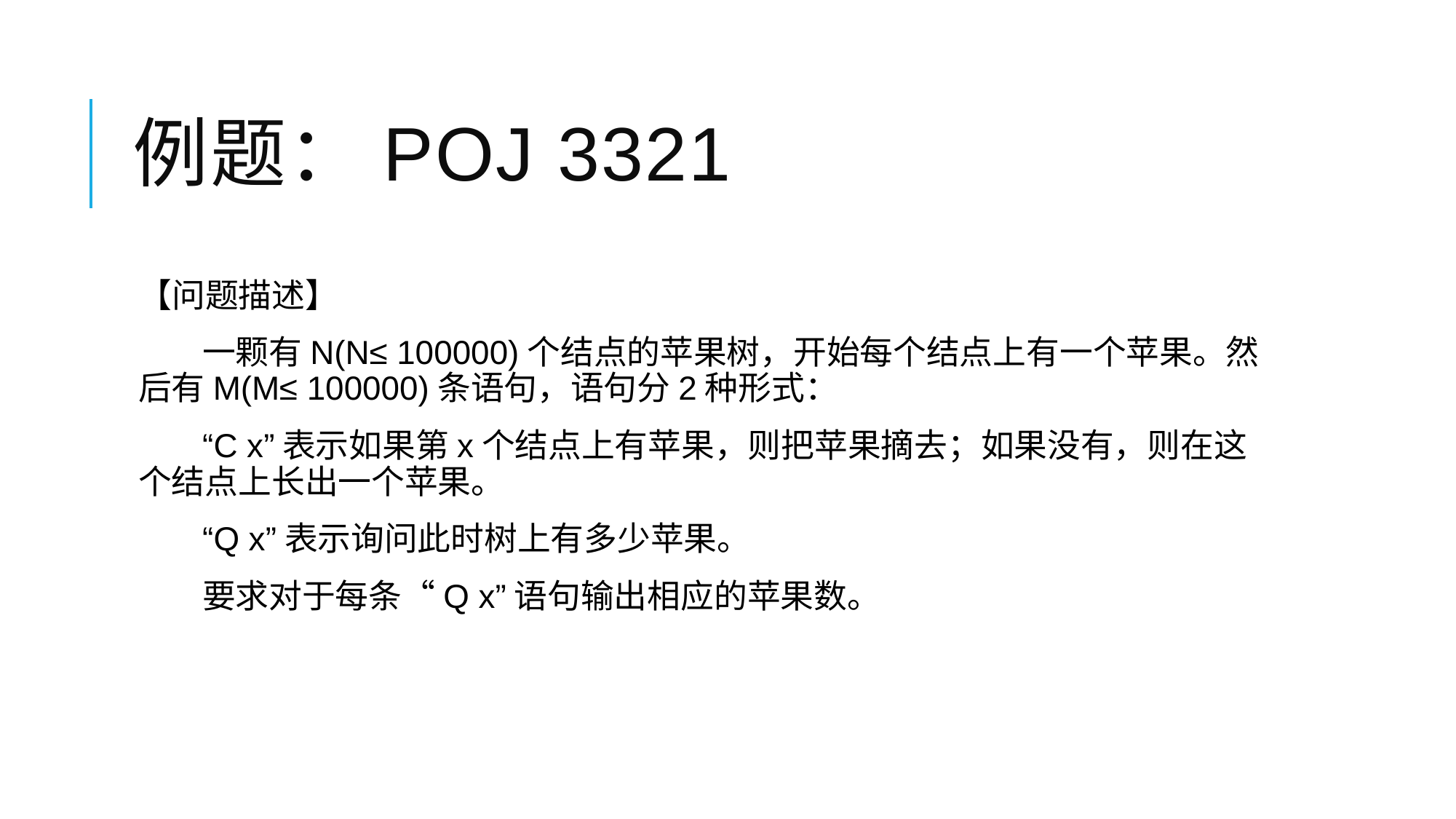

# 例题：poj 3321
【问题描述】
一颗有N(N≤ 100000)个结点的苹果树，开始每个结点上有一个苹果。然后有M(M≤ 100000)条语句，语句分2种形式：
“C x”表示如果第x个结点上有苹果，则把苹果摘去；如果没有，则在这个结点上长出一个苹果。
“Q x”表示询问此时树上有多少苹果。
要求对于每条“Q x”语句输出相应的苹果数。